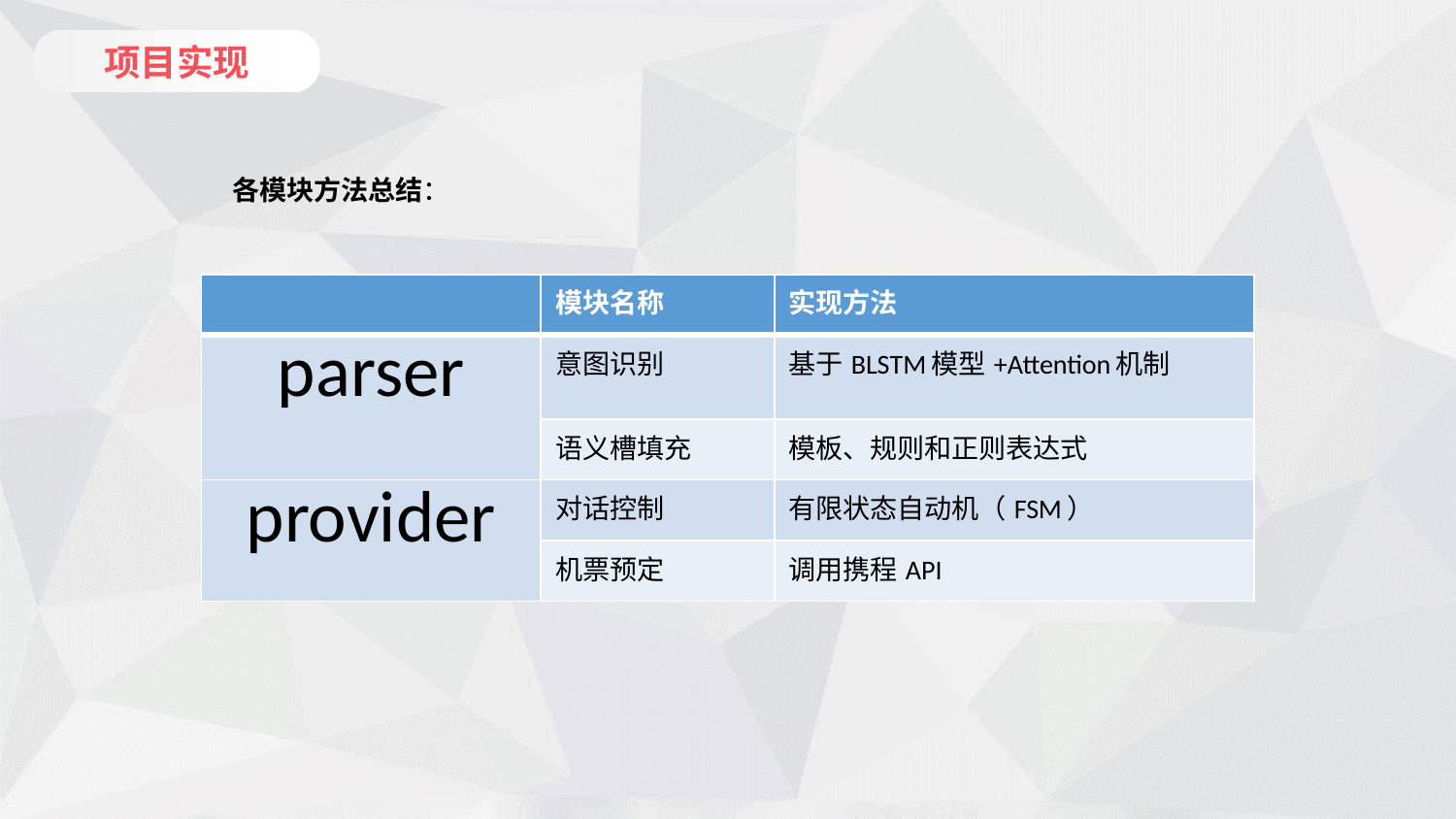

项目实现
各模块方法总结：
|  | 模块名称 | 实现方法 |
| --- | --- | --- |
| parser | 意图识别 | 基于BLSTM模型+Attention机制 |
|  | 语义槽填充 | 模板、规则和正则表达式 |
| provider | 对话控制 | 有限状态自动机（FSM） |
|  | 机票预定 | 调用携程API |